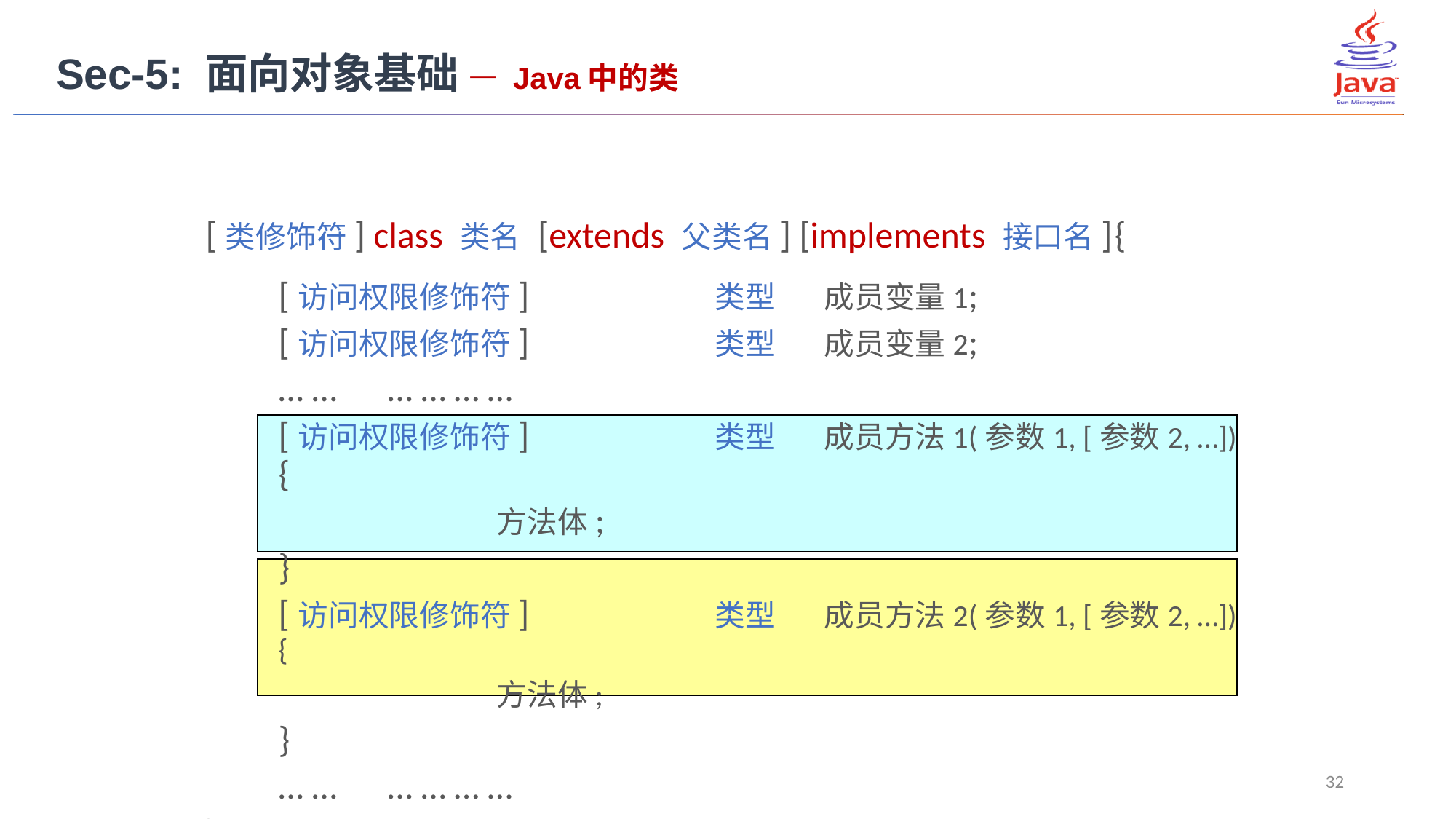

Sec-5: 面向对象基础 — Java中的类

[类修饰符] class 类名 [extends 父类名] [implements 接口名] {

	[访问权限修饰符]		类型	成员变量1;
	[访问权限修饰符]		类型	成员变量2;
	… …	… … … …
	[访问权限修饰符]		类型	成员方法1(参数1, [参数2, …]) {
			方法体;
	}
	[访问权限修饰符]		类型	成员方法2(参数1, [参数2, …]) {
			方法体;
	}
	… …	… … … …
}

32